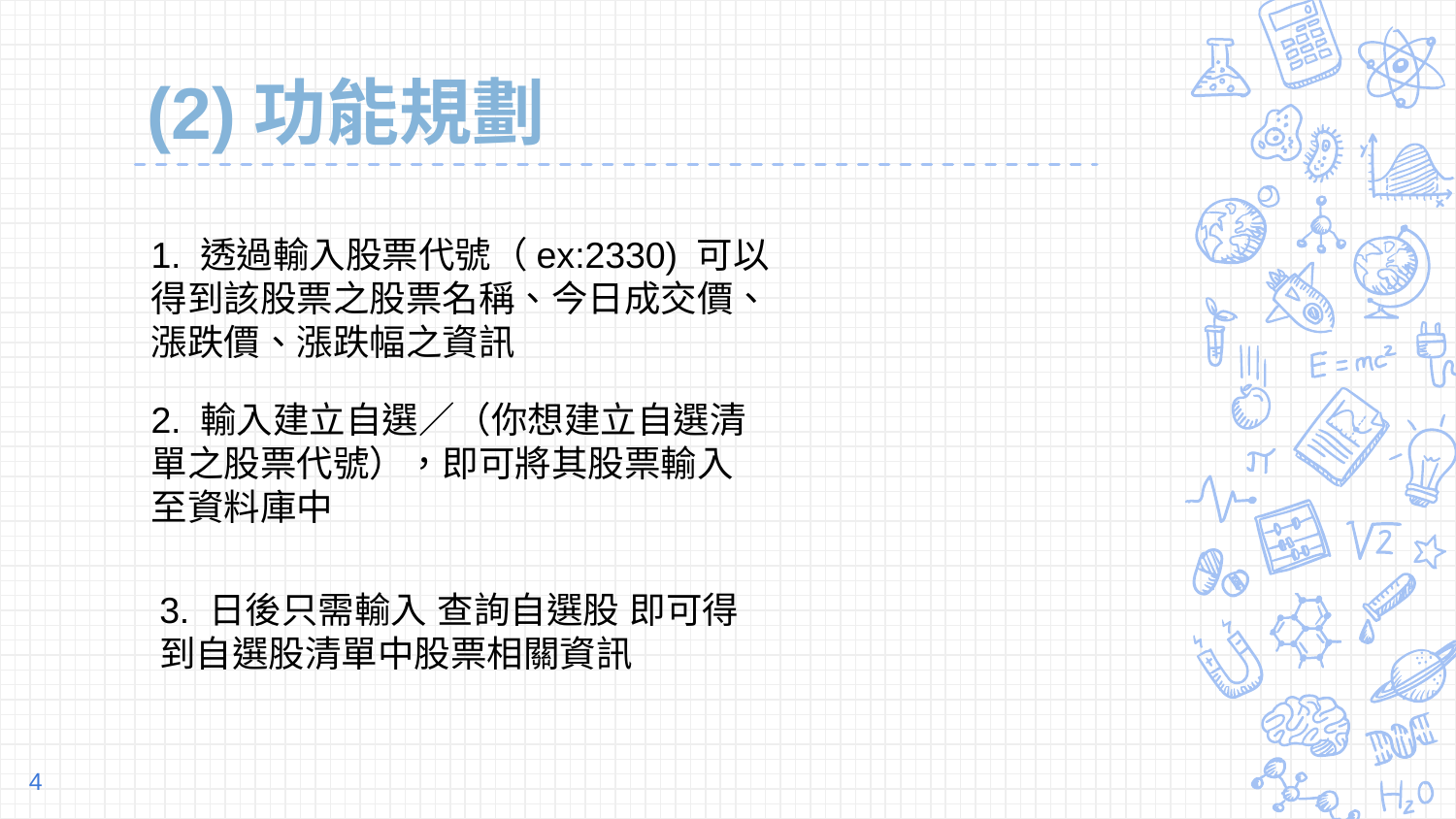

(2)功能規劃
1. 透過輸入股票代號（ex:2330) 可以得到該股票之股票名稱、今日成交價、漲跌價、漲跌幅之資訊
2. 輸入建立自選／（你想建立自選清單之股票代號），即可將其股票輸入至資料庫中
3. 日後只需輸入 查詢自選股 即可得到自選股清單中股票相關資訊
4